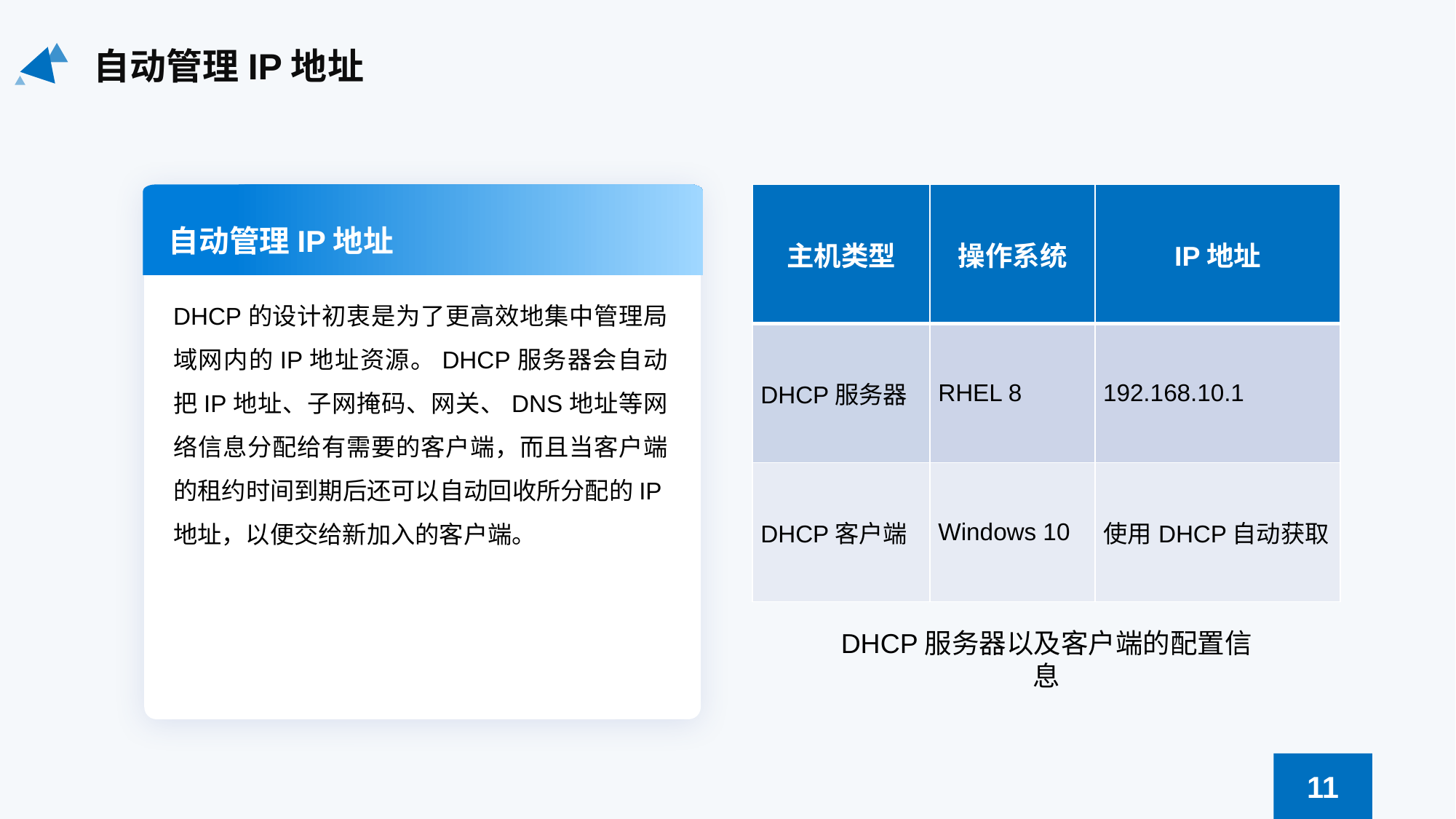

自动管理IP地址

| 主机类型 | 操作系统 | IP地址 |
| --- | --- | --- |
| DHCP服务器 | RHEL 8 | 192.168.10.1 |
| DHCP客户端 | Windows 10 | 使用DHCP自动获取 |
自动管理IP地址
DHCP的设计初衷是为了更高效地集中管理局域网内的IP地址资源。DHCP服务器会自动把IP地址、子网掩码、网关、DNS地址等网络信息分配给有需要的客户端，而且当客户端的租约时间到期后还可以自动回收所分配的IP地址，以便交给新加入的客户端。
DHCP服务器以及客户端的配置信息

11